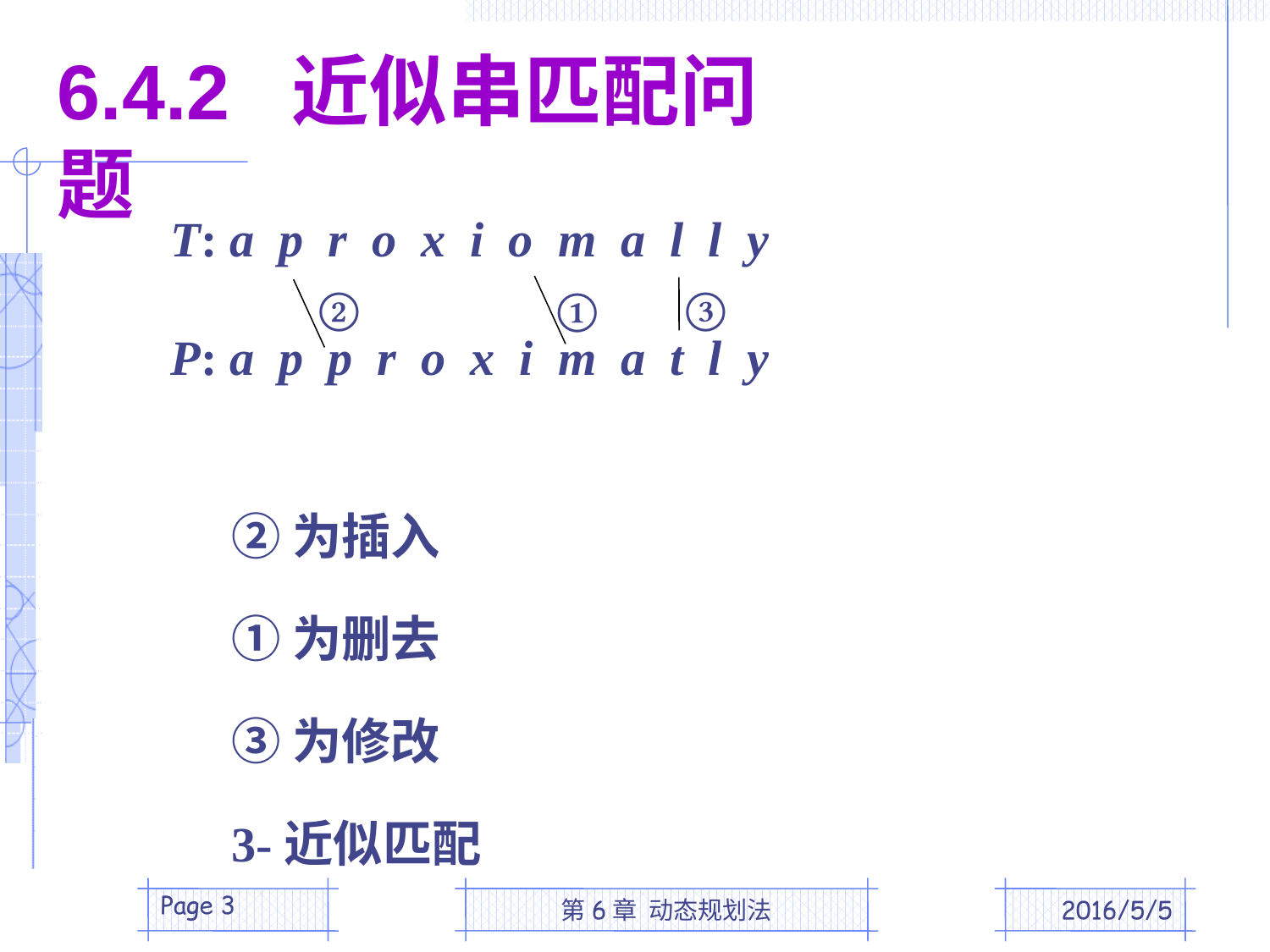

6.4.2  近似串匹配问题
    T: a  p  r  o  x  i  o  m  a  l  l  y

    P: a  p  p  r  o  x  i  m  a  t  l  y

②
③
①
②为插入
①为删去
③为修改
3-近似匹配
Page 3
第6章  动态规划法
2016/5/5